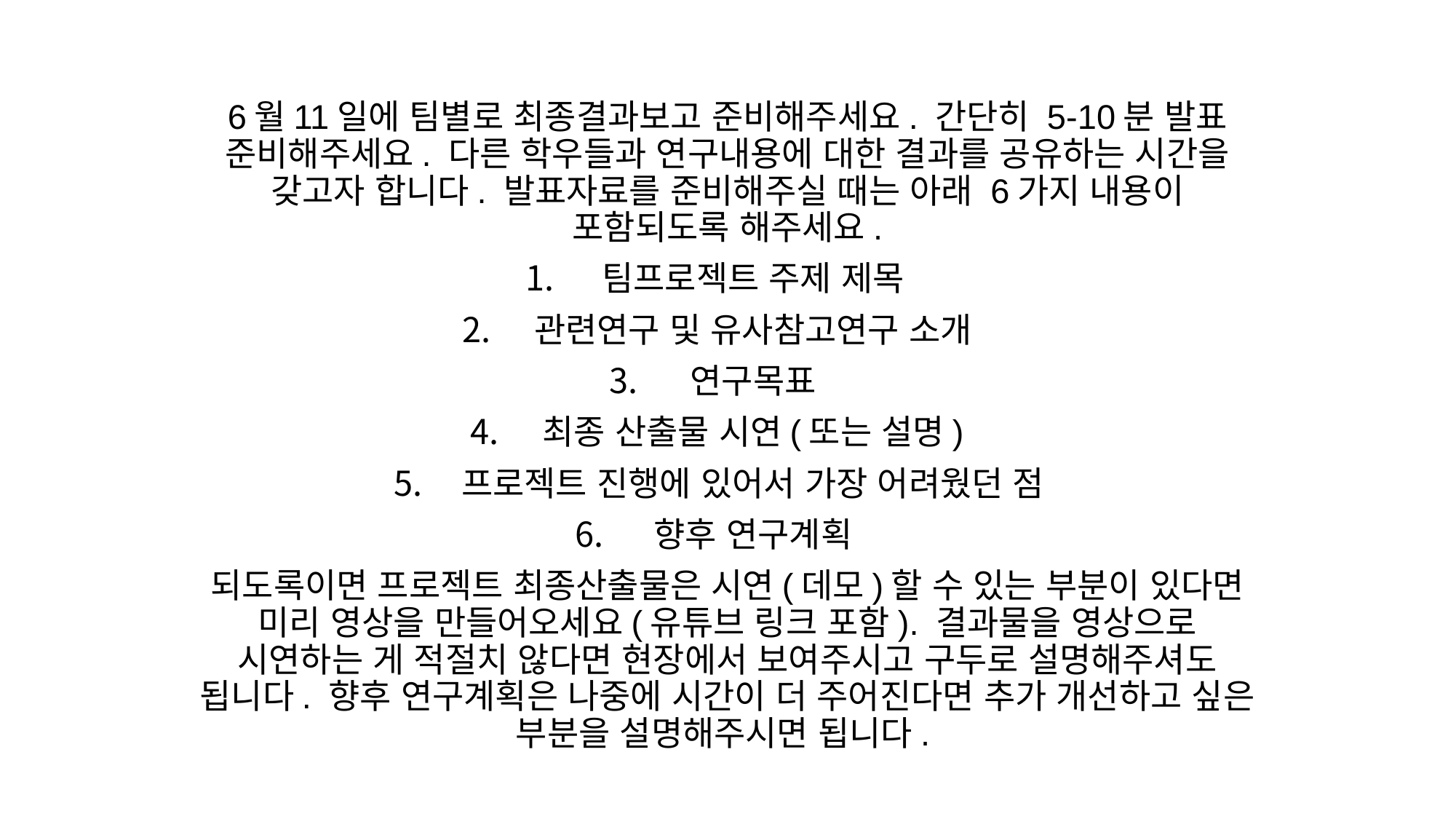

6월11일에 팀별로 최종결과보고 준비해주세요. 간단히 5-10분 발표 준비해주세요. 다른 학우들과 연구내용에 대한 결과를 공유하는 시간을 갖고자 합니다. 발표자료를 준비해주실 때는 아래 6가지 내용이 포함되도록 해주세요.
팀프로젝트 주제 제목
관련연구 및 유사참고연구 소개
연구목표
최종 산출물 시연(또는 설명)
프로젝트 진행에 있어서 가장 어려웠던 점
향후 연구계획
되도록이면 프로젝트 최종산출물은 시연(데모)할 수 있는 부분이 있다면 미리 영상을 만들어오세요(유튜브 링크 포함). 결과물을 영상으로 시연하는 게 적절치 않다면 현장에서 보여주시고 구두로 설명해주셔도 됩니다. 향후 연구계획은 나중에 시간이 더 주어진다면 추가 개선하고 싶은 부분을 설명해주시면 됩니다.